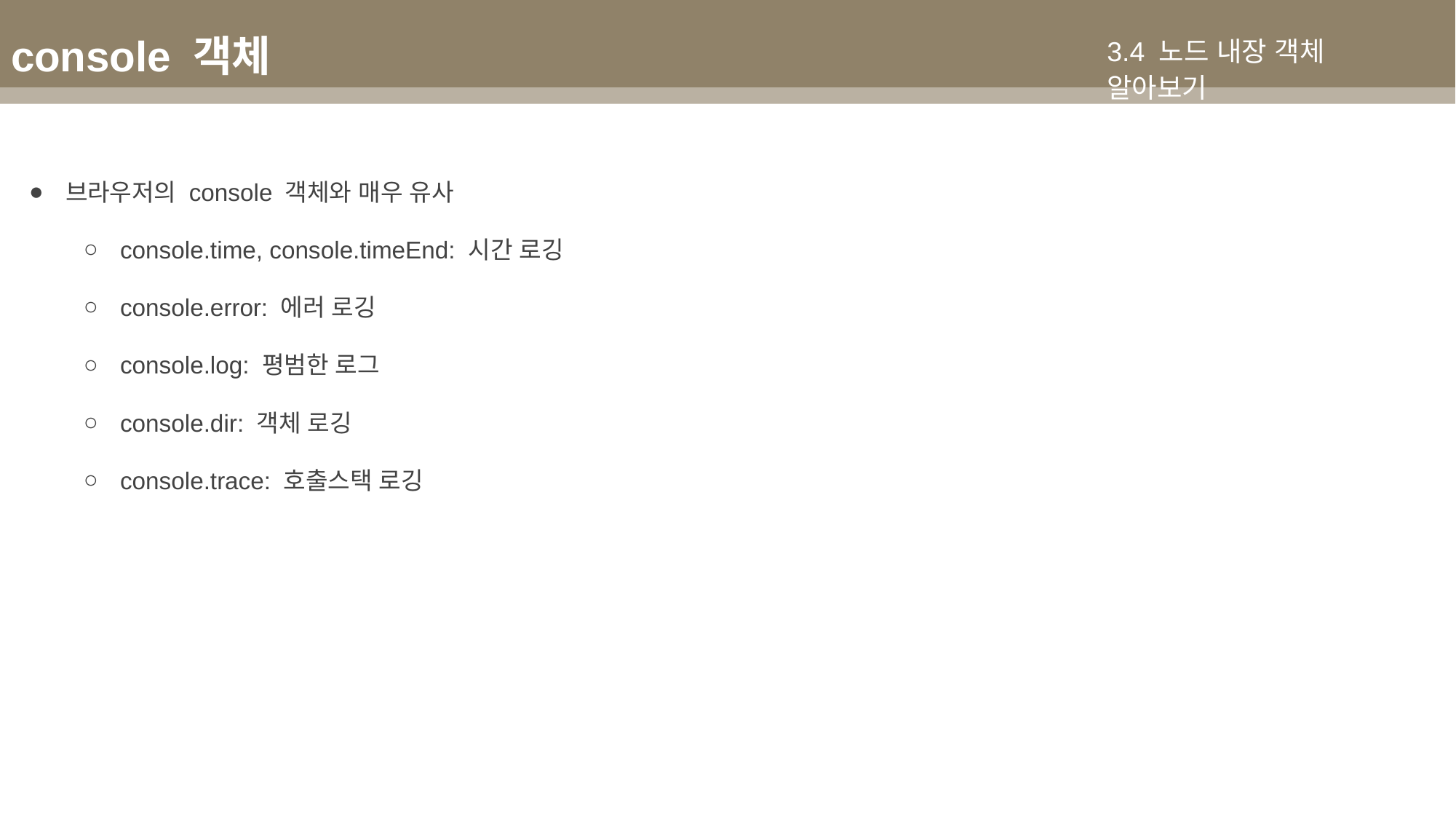

console 객체
3.4 노드 내장 객체 알아보기
브라우저의 console 객체와 매우 유사
console.time, console.timeEnd: 시간 로깅
console.error: 에러 로깅
console.log: 평범한 로그
console.dir: 객체 로깅
console.trace: 호출스택 로깅